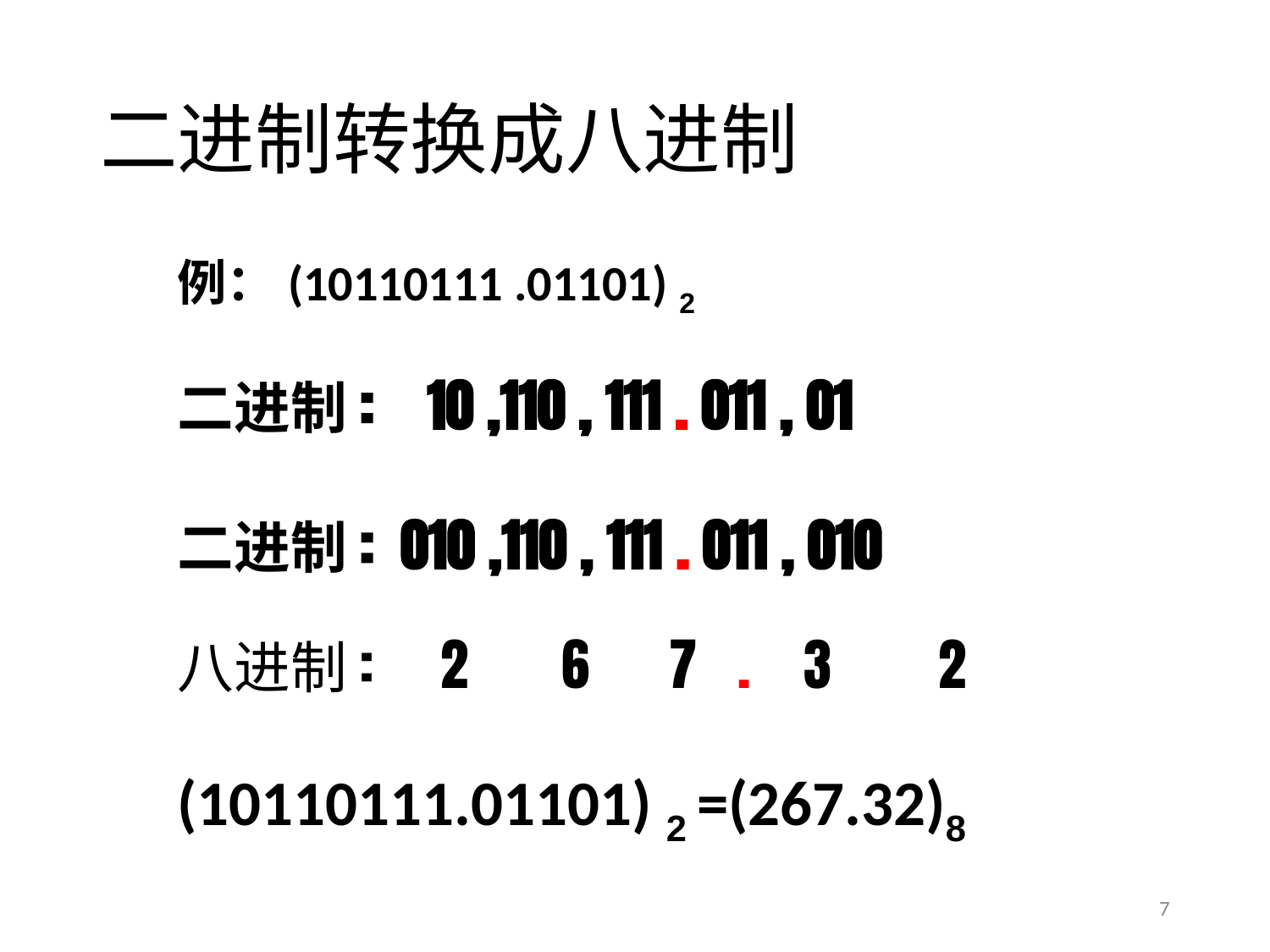

# 二进制转换成八进制
例：(10110111 .01101) 2
二进制:    10 ,110 , 111 . 011 , 01
二进制:  010 ,110 , 111 . 011 , 010
八进制:     2       6      7   .    3        2
(10110111.01101) 2 =(267.32)8
7